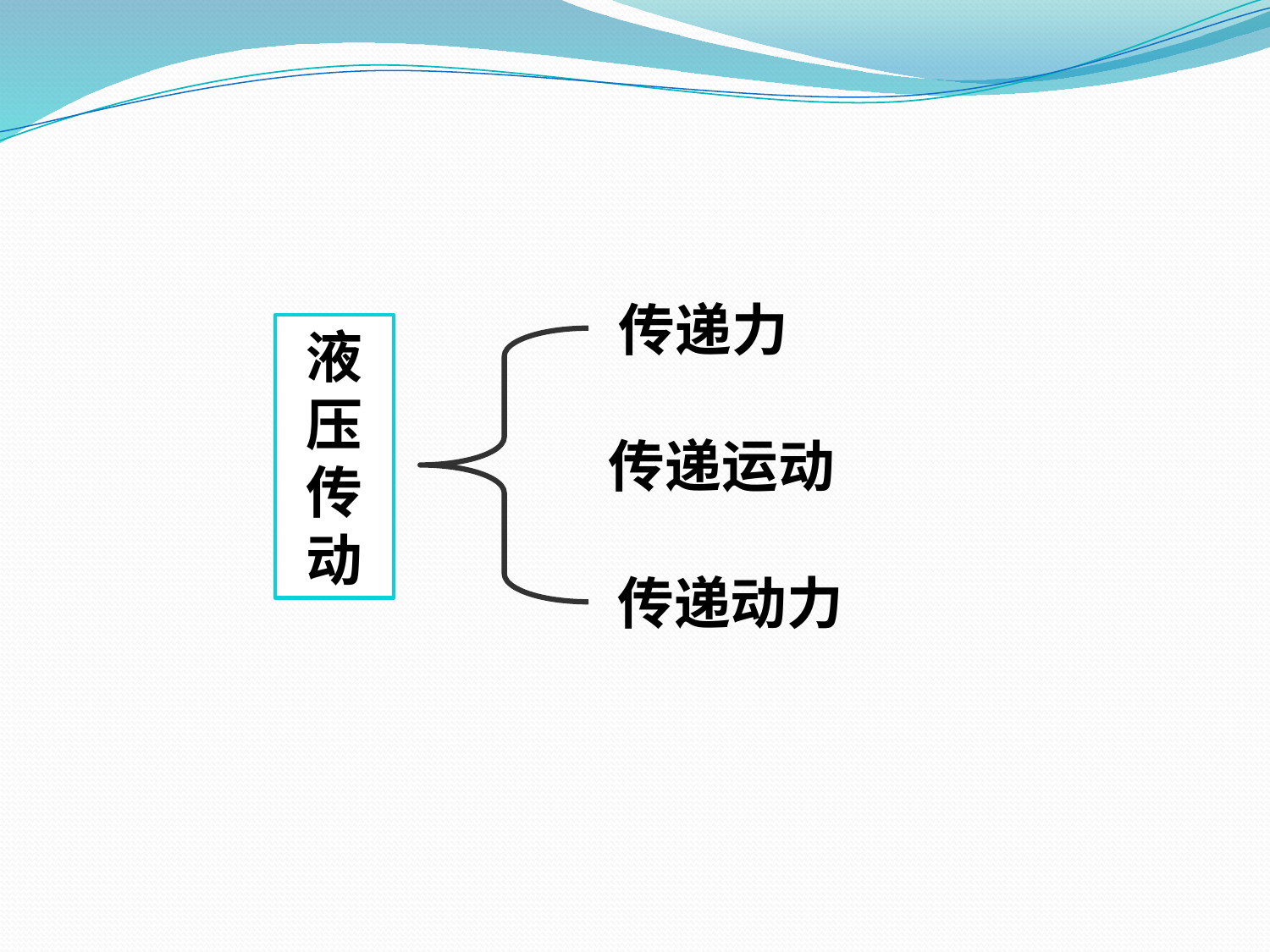

传递力
液
压
传
动

传递运动

传递动力